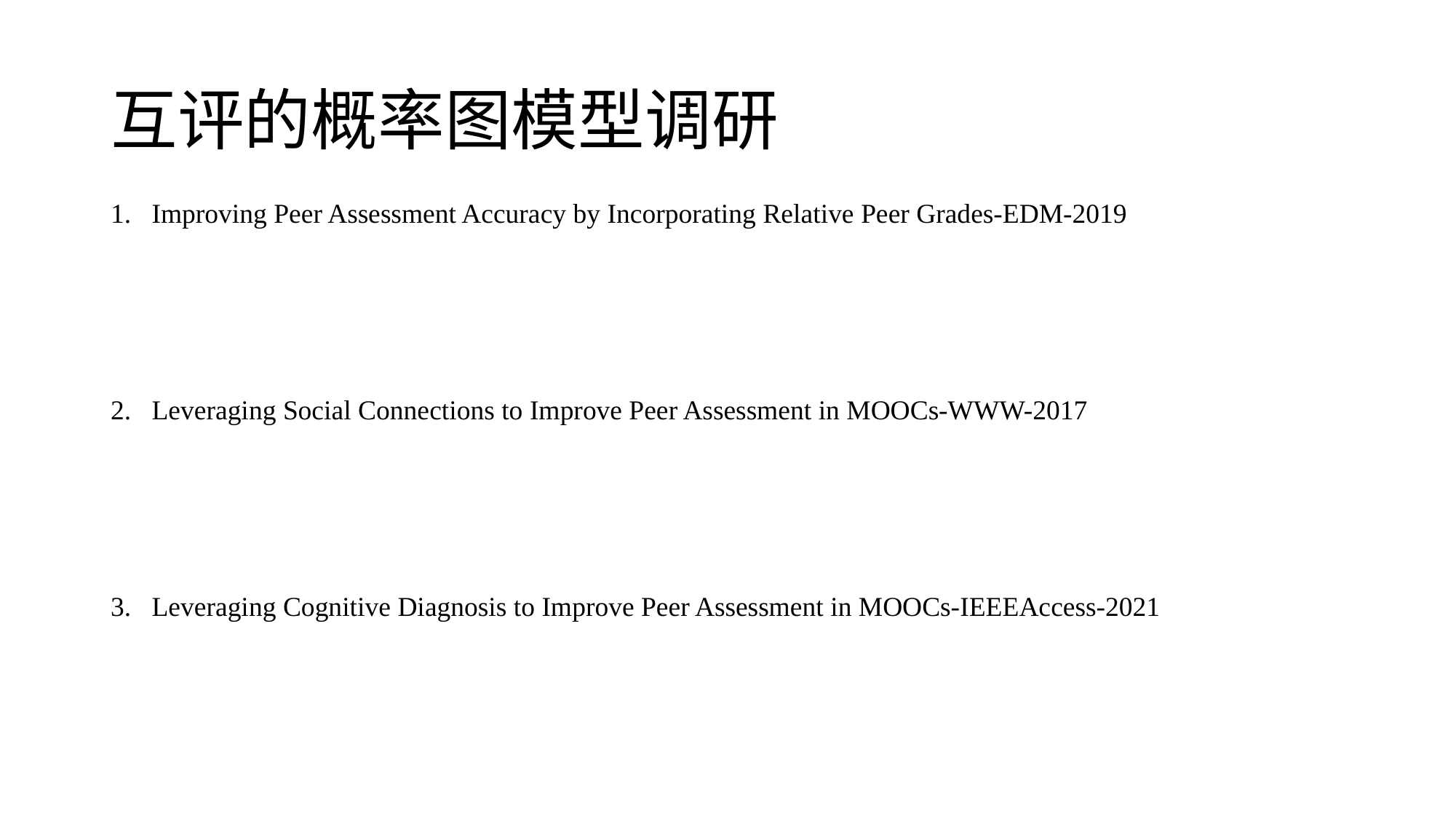

# 互评的概率图模型调研
Improving Peer Assessment Accuracy by Incorporating Relative Peer Grades-EDM-2019

Leveraging Social Connections to Improve Peer Assessment in MOOCs-WWW-2017

Leveraging Cognitive Diagnosis to Improve Peer Assessment in MOOCs-IEEEAccess-2021